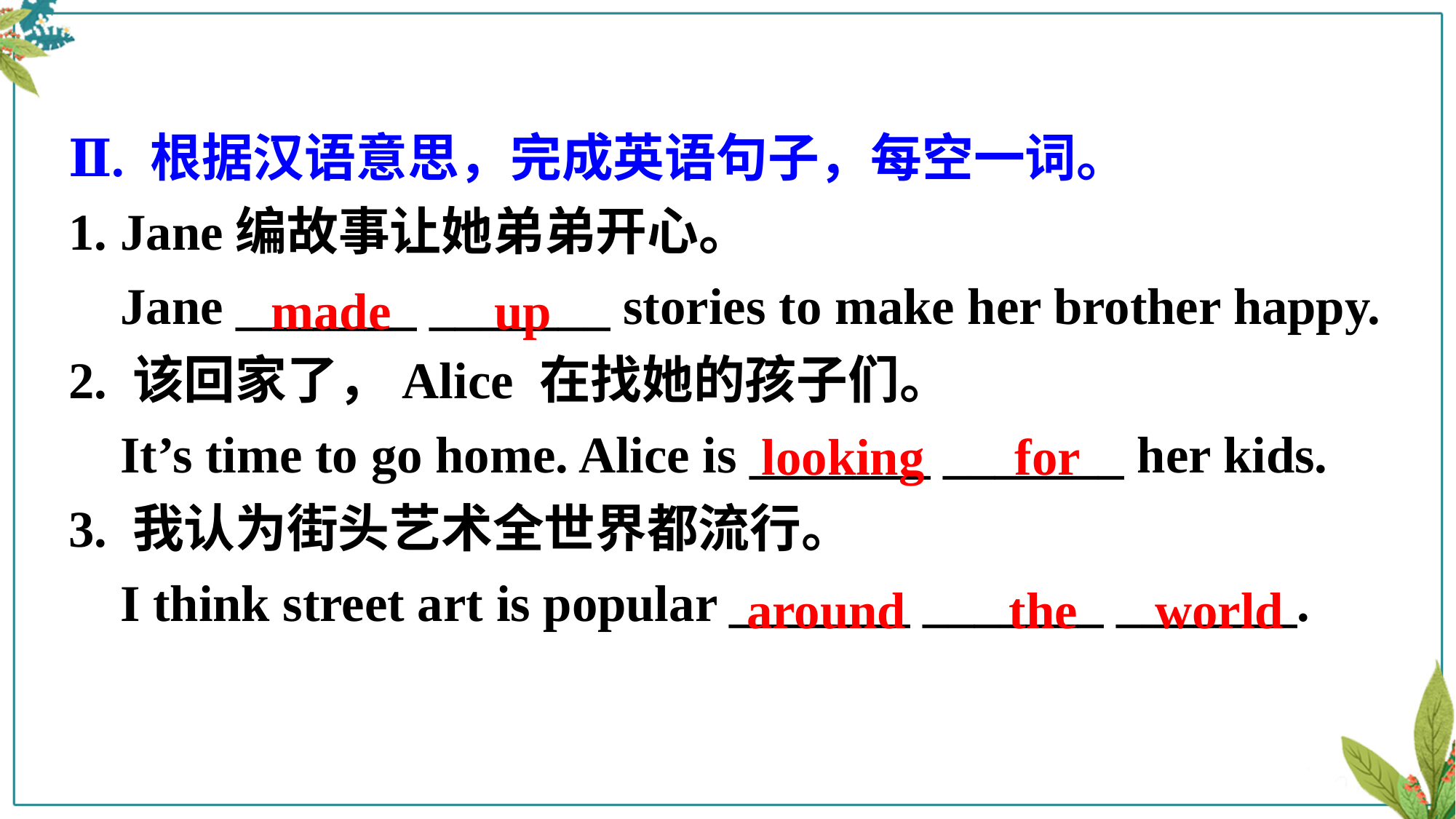

Ⅱ. 根据汉语意思，完成英语句子，每空一词。
1. Jane编故事让她弟弟开心。
    Jane _______ _______ stories to make her brother happy.
2. 该回家了，Alice 在找她的孩子们。
    It’s time to go home. Alice is _______ _______ her kids.
3. 我认为街头艺术全世界都流行。
    I think street art is popular _______ _______ _______.
made        up
looking       for
around        the      world